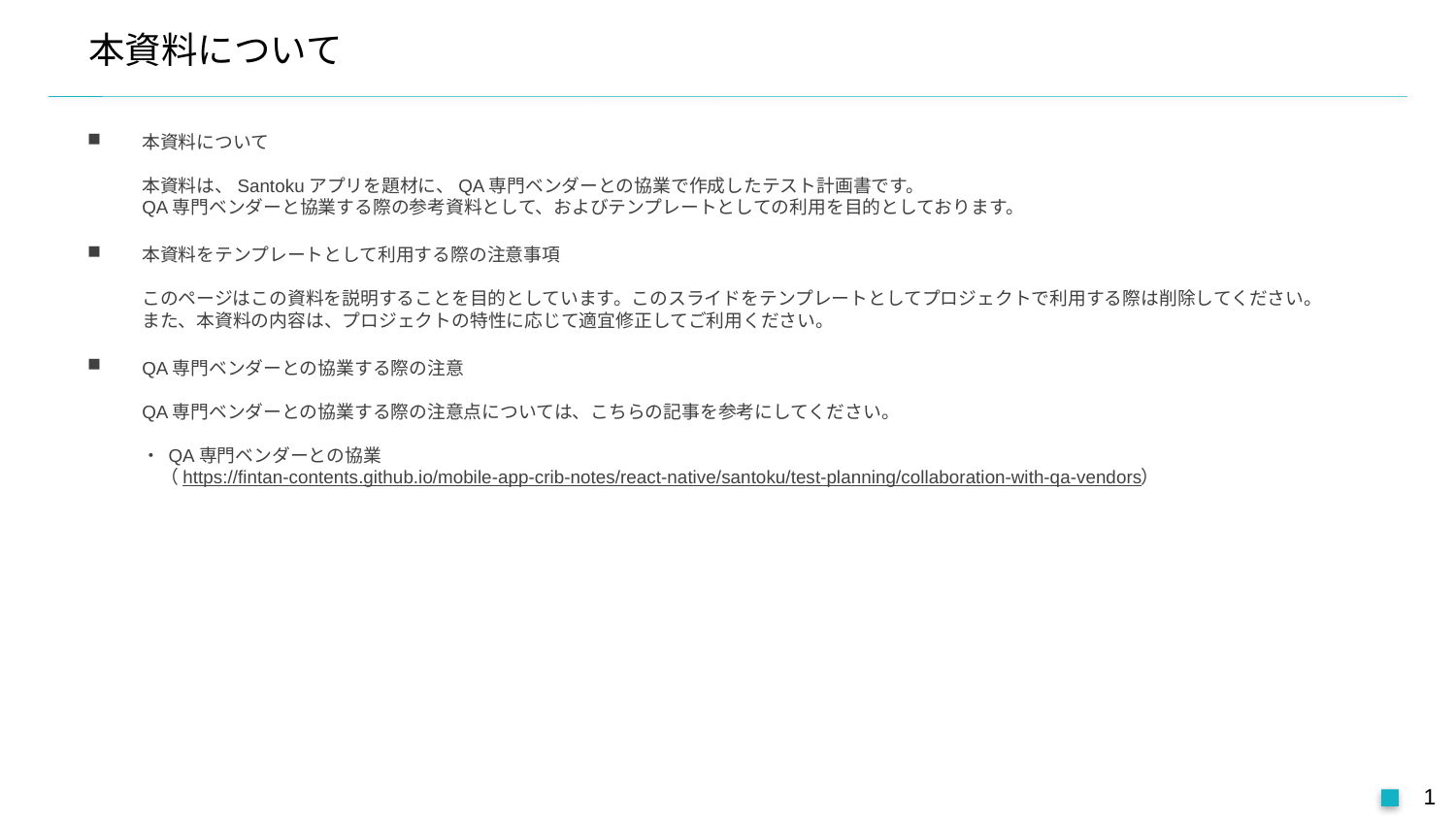

# 本資料について
本資料について
本資料は、Santokuアプリを題材に、QA専門ベンダーとの協業で作成したテスト計画書です。
QA専門ベンダーと協業する際の参考資料として、およびテンプレートとしての利用を目的としております。
本資料をテンプレートとして利用する際の注意事項
このページはこの資料を説明することを目的としています。このスライドをテンプレートとしてプロジェクトで利用する際は削除してください。
また、本資料の内容は、プロジェクトの特性に応じて適宜修正してご利用ください。
QA専門ベンダーとの協業する際の注意
QA専門ベンダーとの協業する際の注意点については、こちらの記事を参考にしてください。
・ QA専門ベンダーとの協業
　（https://fintan-contents.github.io/mobile-app-crib-notes/react-native/santoku/test-planning/collaboration-with-qa-vendors）